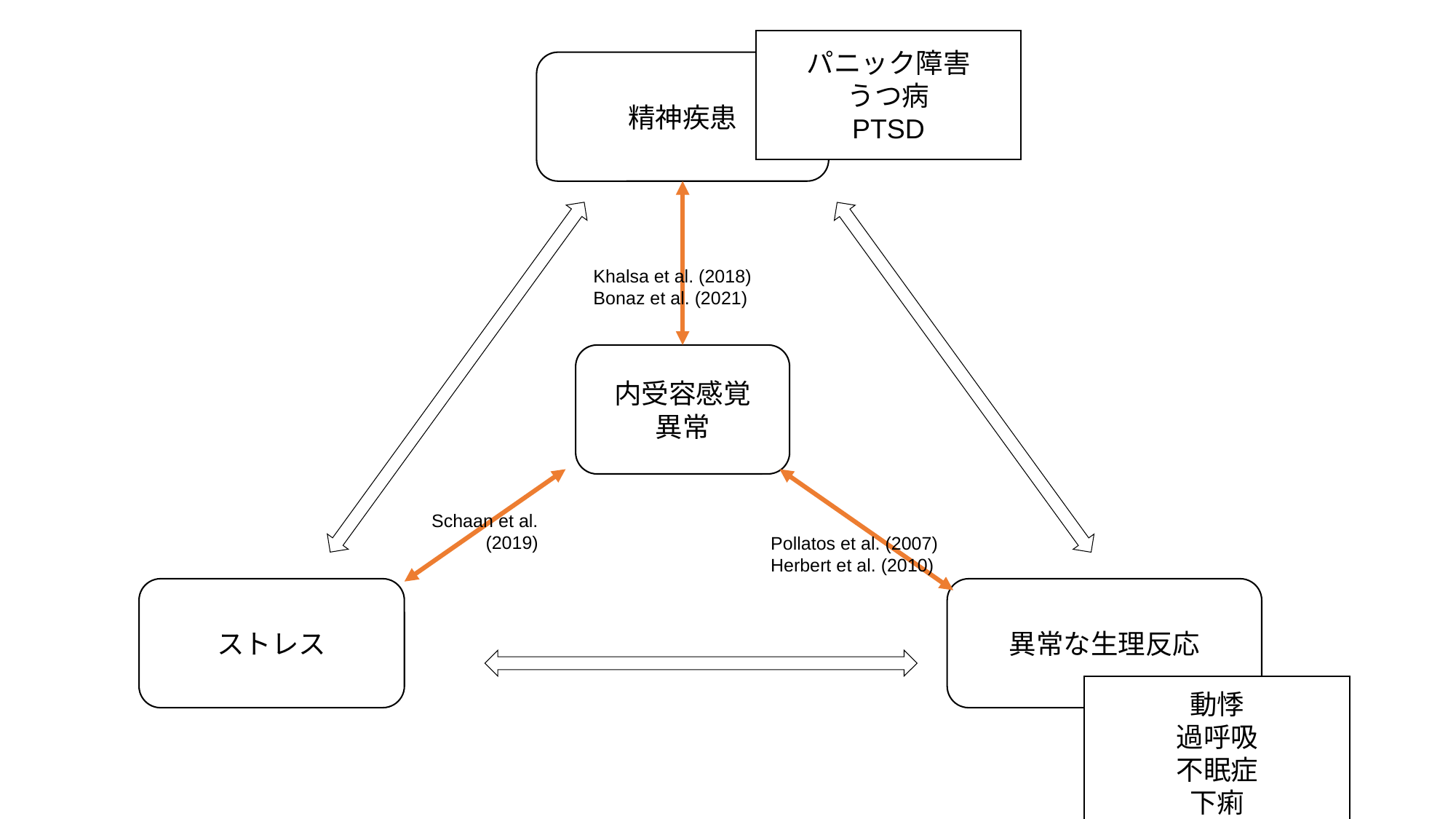

パニック障害
うつ病
PTSD
精神疾患

Khalsa et al. (2018)
Bonaz et al. (2021)
内受容感覚
異常

Schaan et al.
 (2019)
Pollatos et al. (2007)
Herbert et al. (2010)
ストレス
異常な生理反応
動悸
過呼吸
不眠症
下痢